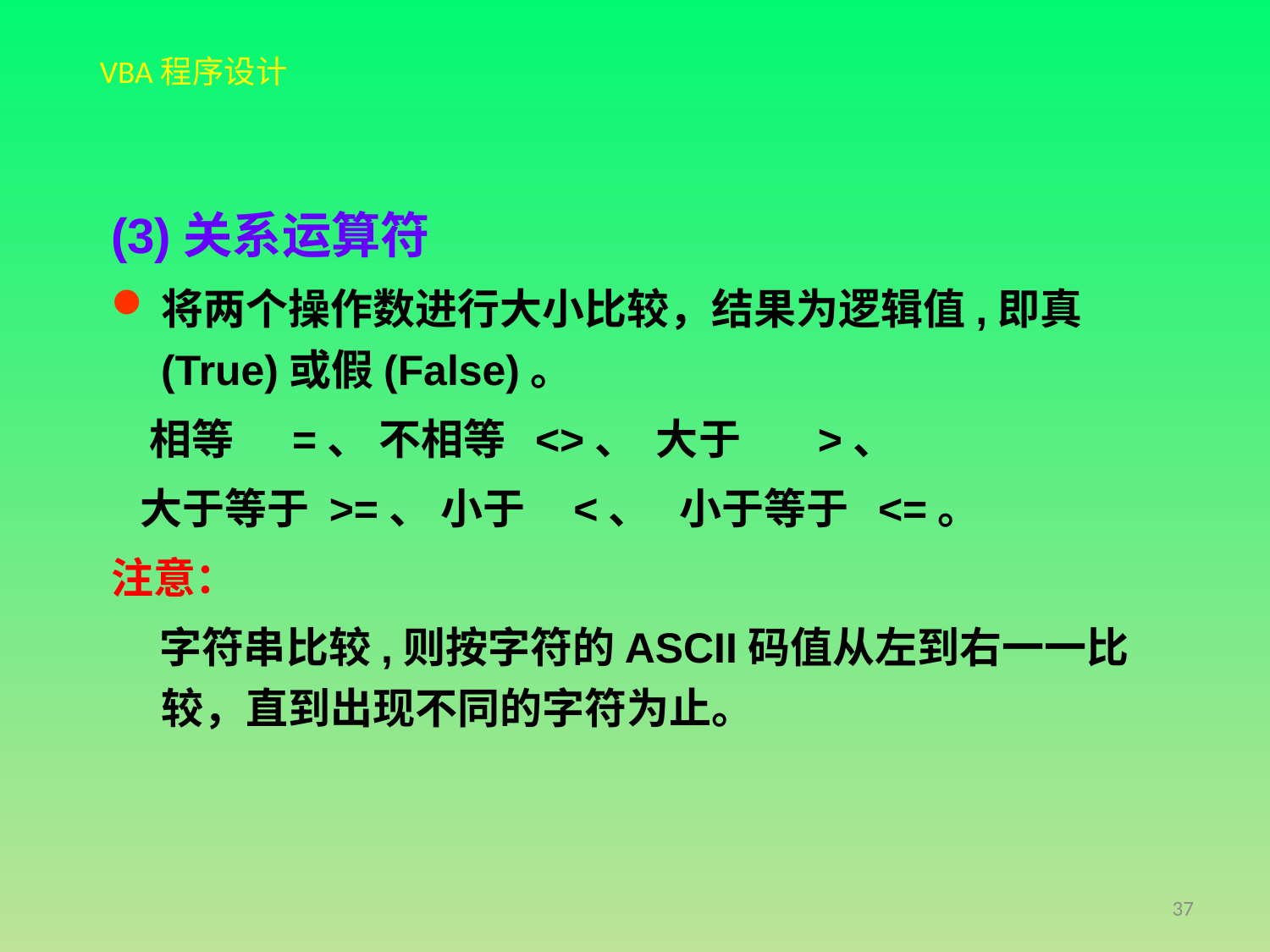

(3)关系运算符
将两个操作数进行大小比较，结果为逻辑值,即真(True)或假(False)。
   相等     =、 不相等  <>、  大于       >、
  大于等于 >=、 小于    <、   小于等于  <=。
注意：
    字符串比较,则按字符的ASCII码值从左到右一一比较，直到出现不同的字符为止。
37